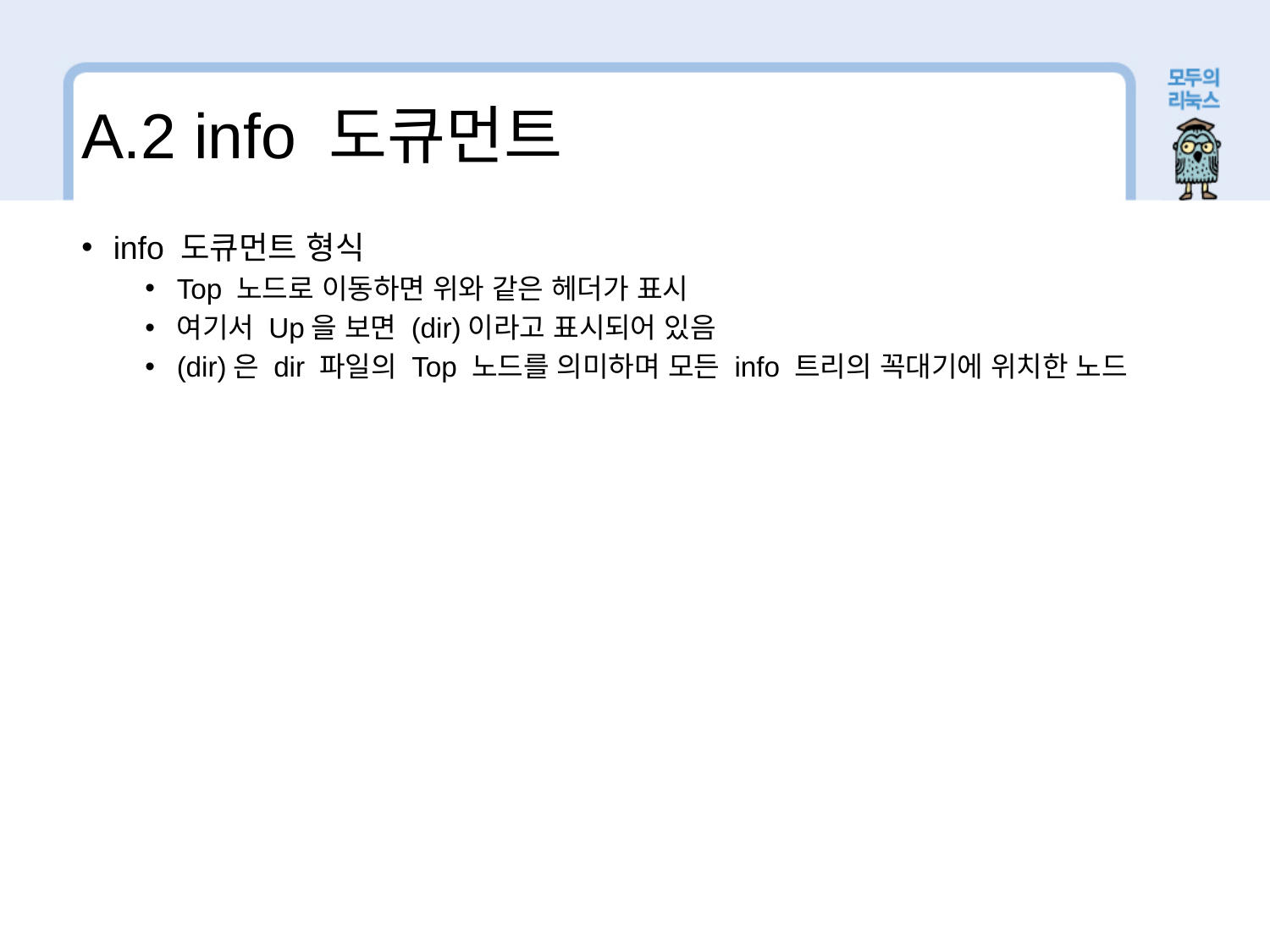

A.2 info 도큐먼트
info 도큐먼트 형식
Top 노드로 이동하면 위와 같은 헤더가 표시
여기서 Up을 보면 (dir)이라고 표시되어 있음
(dir)은 dir 파일의 Top 노드를 의미하며 모든 info 트리의 꼭대기에 위치한 노드